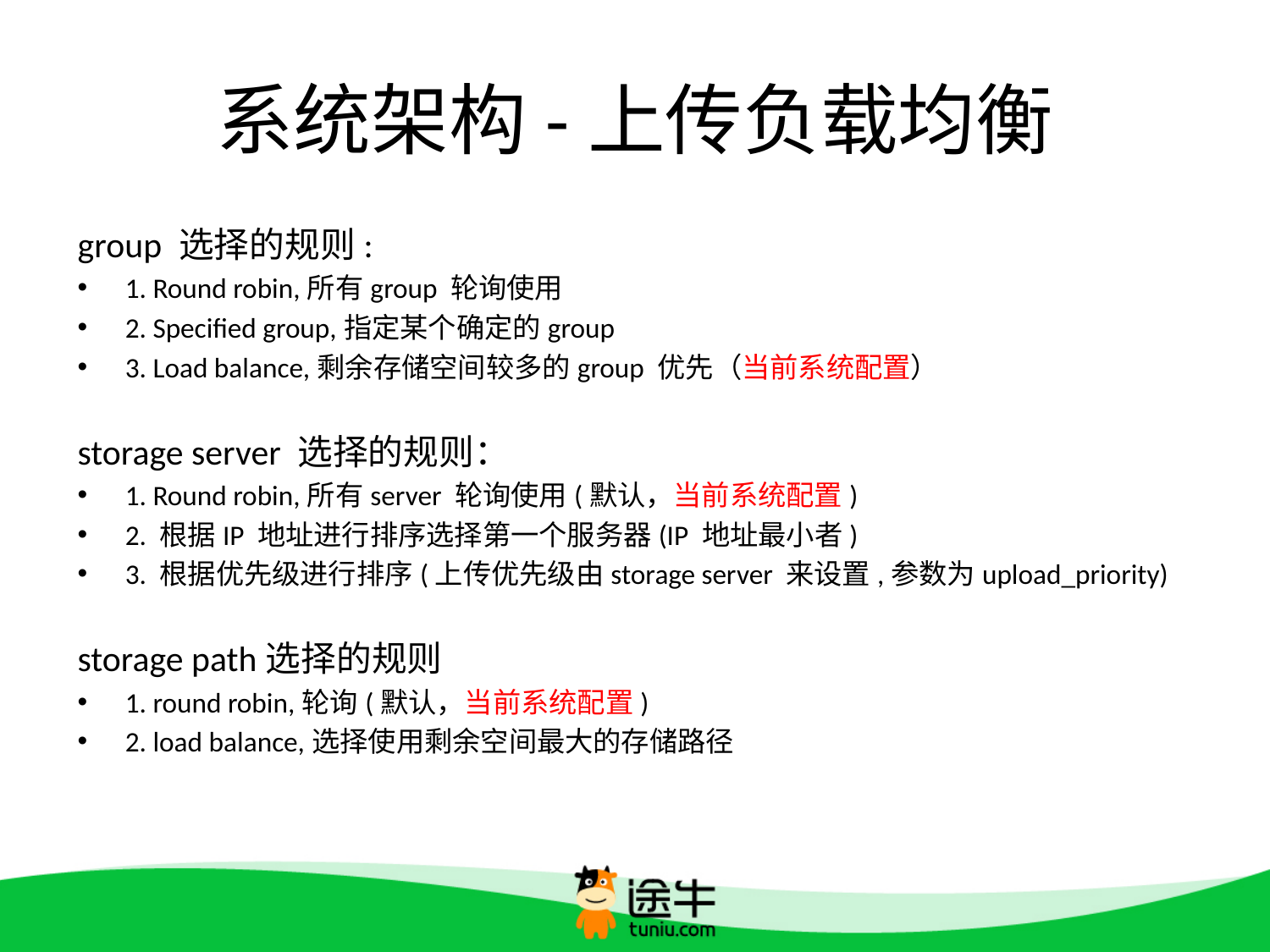

# 系统架构-上传负载均衡
group 选择的规则:
1. Round robin,所有group 轮询使用
2. Specified group,指定某个确定的group
3. Load balance,剩余存储空间较多的group 优先（当前系统配置）

storage server 选择的规则：
1. Round robin,所有server 轮询使用(默认，当前系统配置)
2. 根据IP 地址进行排序选择第一个服务器(IP 地址最小者)
3. 根据优先级进行排序(上传优先级由storage server 来设置,参数为upload_priority)

storage path选择的规则
1. round robin,轮询(默认，当前系统配置)
2. load balance,选择使用剩余空间最大的存储路径